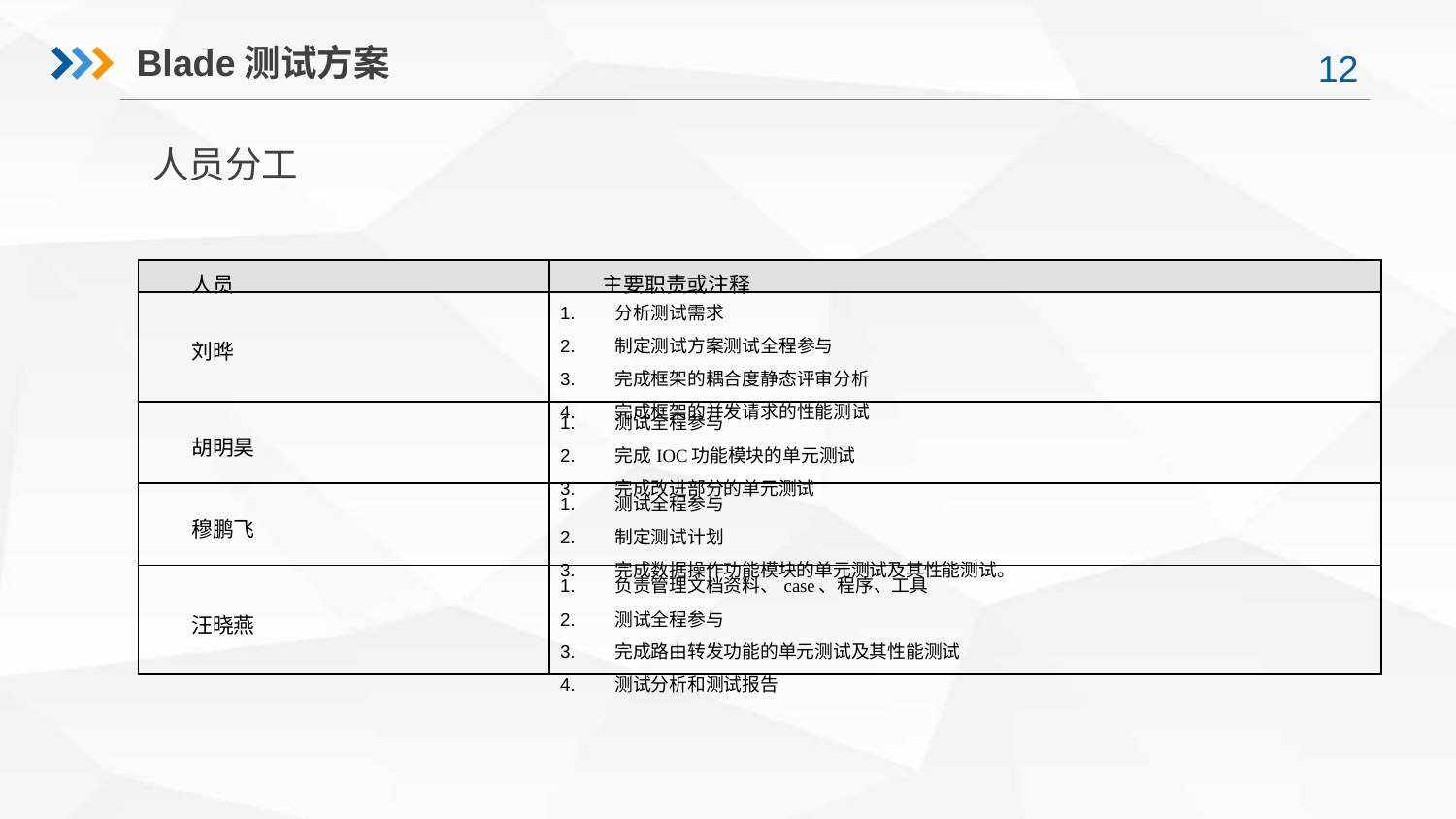

Blade测试方案
人员分工
| 人员 | 主要职责或注释 |
| --- | --- |
| 刘晔 | 分析测试需求 制定测试方案测试全程参与 完成框架的耦合度静态评审分析 完成框架的并发请求的性能测试 |
| 胡明昊 | 测试全程参与 完成IOC功能模块的单元测试 完成改进部分的单元测试 |
| 穆鹏飞 | 测试全程参与 制定测试计划 完成数据操作功能模块的单元测试及其性能测试。 |
| 汪晓燕 | 负责管理文档资料、case、程序、工具 测试全程参与 完成路由转发功能的单元测试及其性能测试 测试分析和测试报告 |